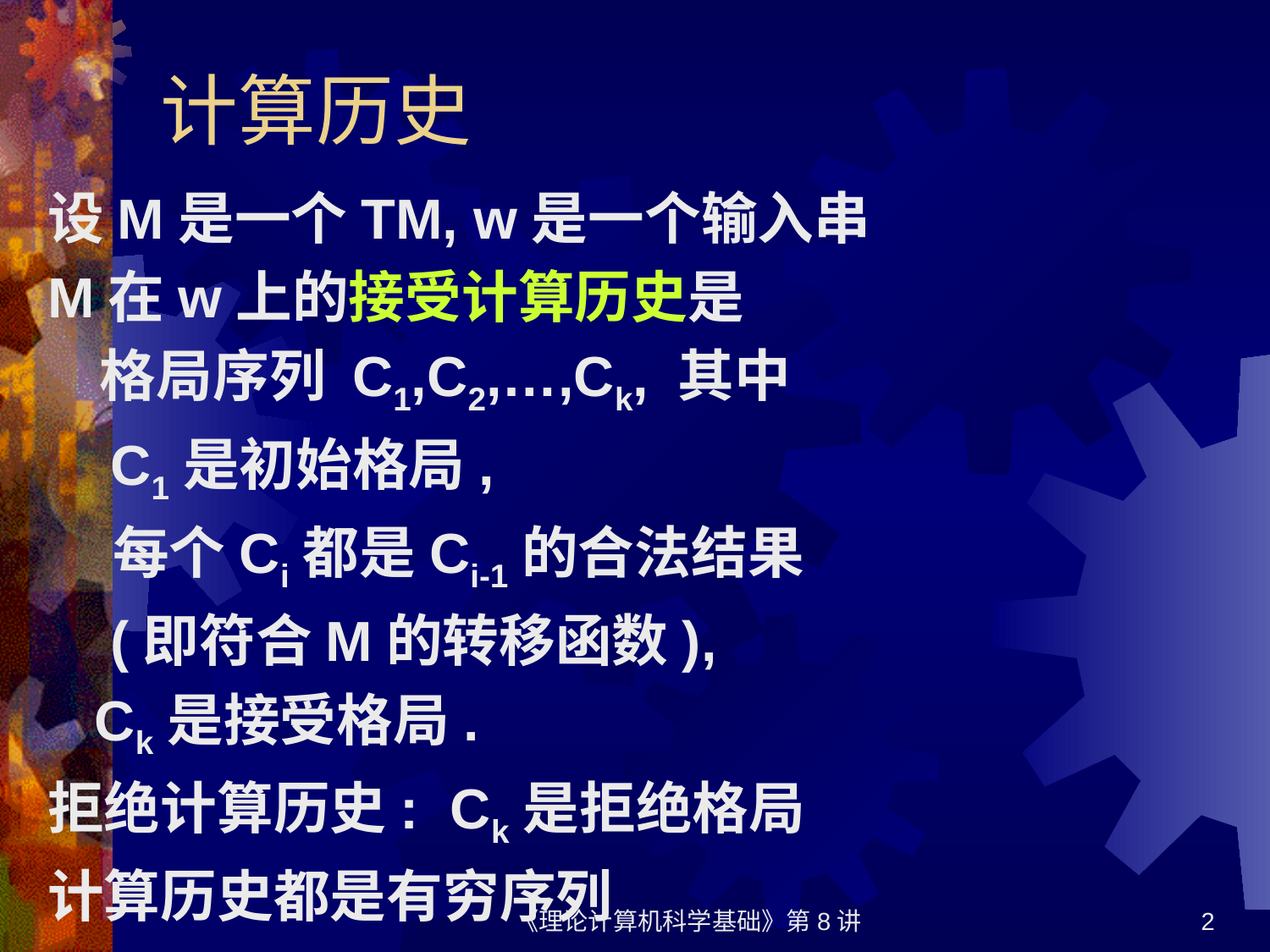

# 计算历史
设M是一个TM, w是一个输入串
M在w上的接受计算历史是
   格局序列 C1,C2,…,Ck, 其中
    C1是初始格局,
    每个Ci都是Ci-1的合法结果
    (即符合M的转移函数),
   Ck是接受格局.
拒绝计算历史:  Ck是拒绝格局
计算历史都是有穷序列
《理论计算机科学基础》第8讲
2